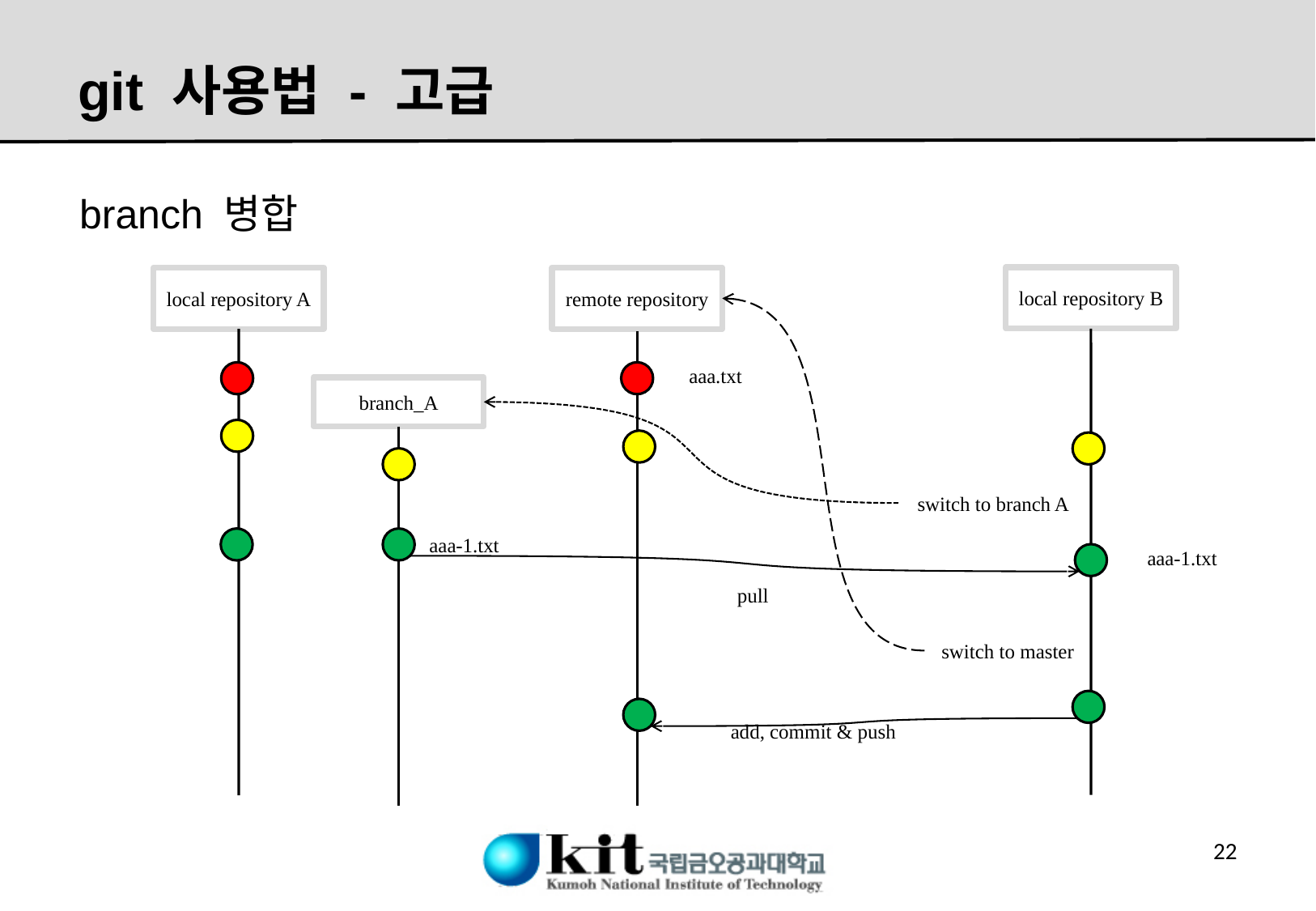

# git 사용법 - 고급
branch 병합
local repository B
local repository A
remote repository
aaa.txt

branch_A

switch to branch A
aaa-1.txt

aaa-1.txt

pull
switch to master

add, commit & push
22